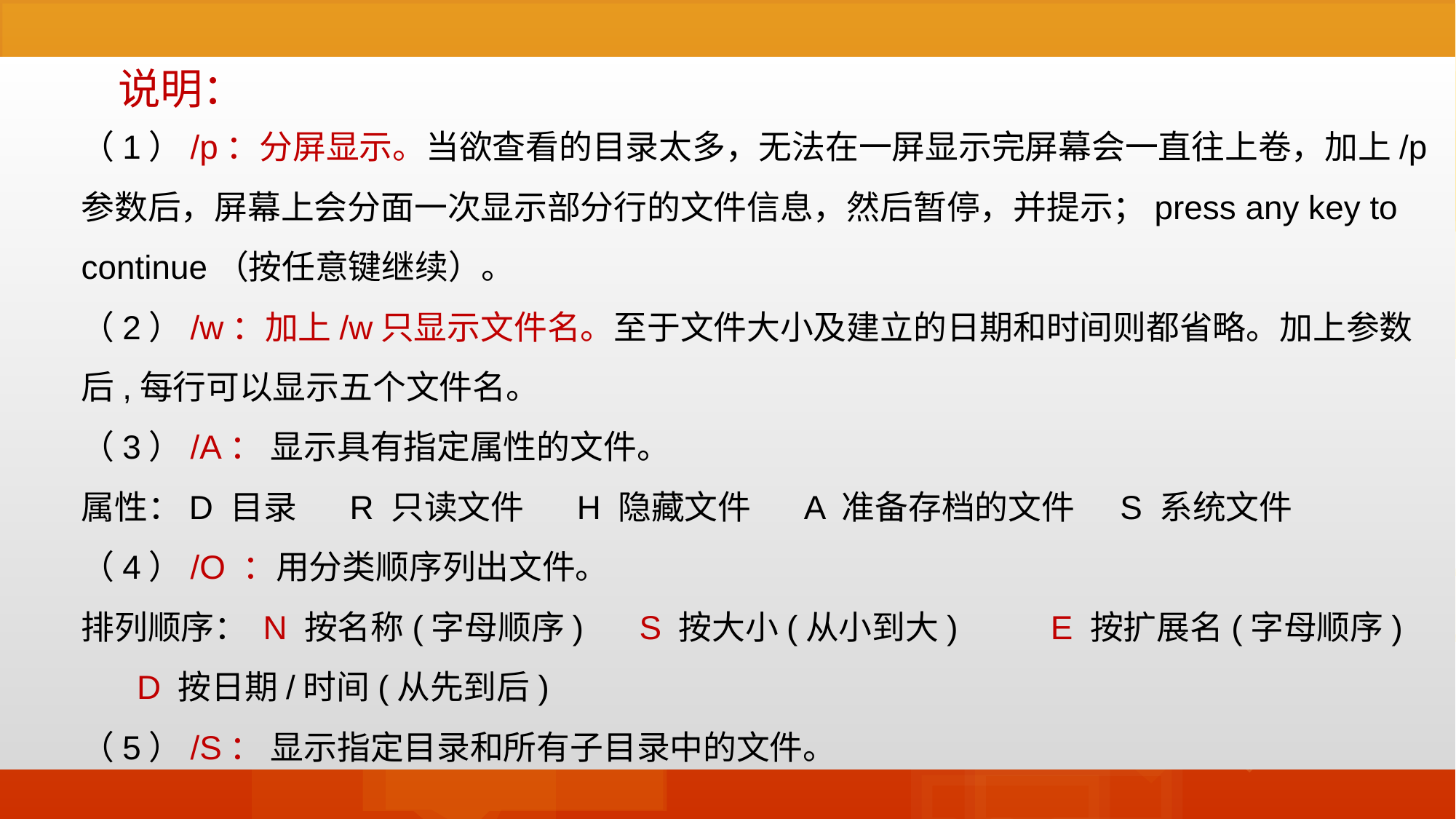

说明：

（1）/p：分屏显示。当欲查看的目录太多，无法在一屏显示完屏幕会一直往上卷，加上/p参数后，屏幕上会分面一次显示部分行的文件信息，然后暂停，并提示；press any key to continue（按任意键继续）。
（2）/w：加上/w只显示文件名。至于文件大小及建立的日期和时间则都省略。加上参数后,每行可以显示五个文件名。
（3）/A： 显示具有指定属性的文件。
属性：D 目录      R 只读文件      H 隐藏文件      A 准备存档的文件     S 系统文件
（4）/O ：用分类顺序列出文件。
排列顺序： N 按名称(字母顺序)      S 按大小(从小到大)          E 按扩展名(字母顺序)           D 按日期/时间(从先到后)
（5）/S： 显示指定目录和所有子目录中的文件。